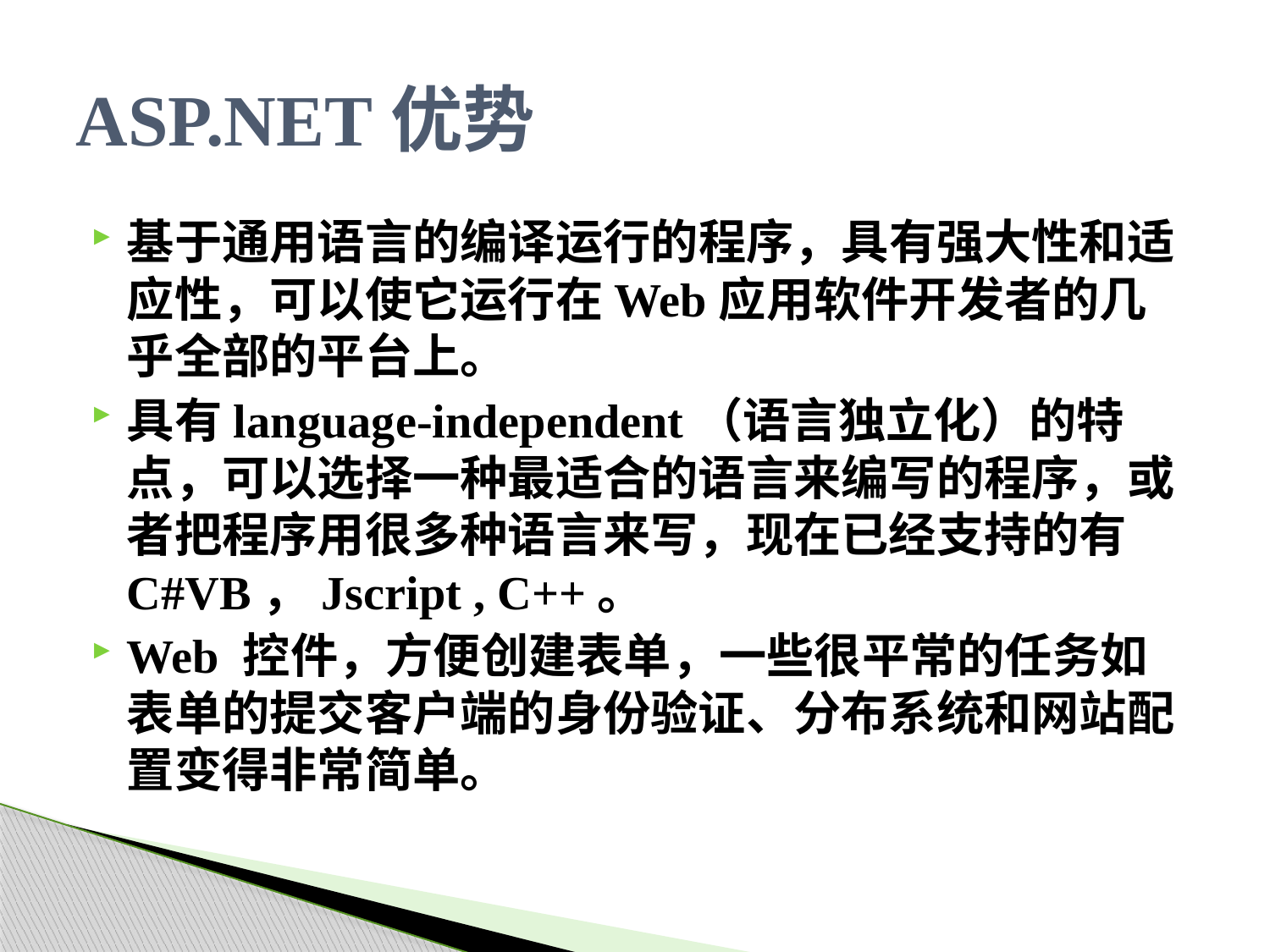

# ASP.NET优势
基于通用语言的编译运行的程序，具有强大性和适应性，可以使它运行在Web应用软件开发者的几乎全部的平台上。
具有language-independent（语言独立化）的特点，可以选择一种最适合的语言来编写的程序，或者把程序用很多种语言来写，现在已经支持的有C#VB，Jscript , C++。
Web 控件，方便创建表单，一些很平常的任务如表单的提交客户端的身份验证、分布系统和网站配置变得非常简单。